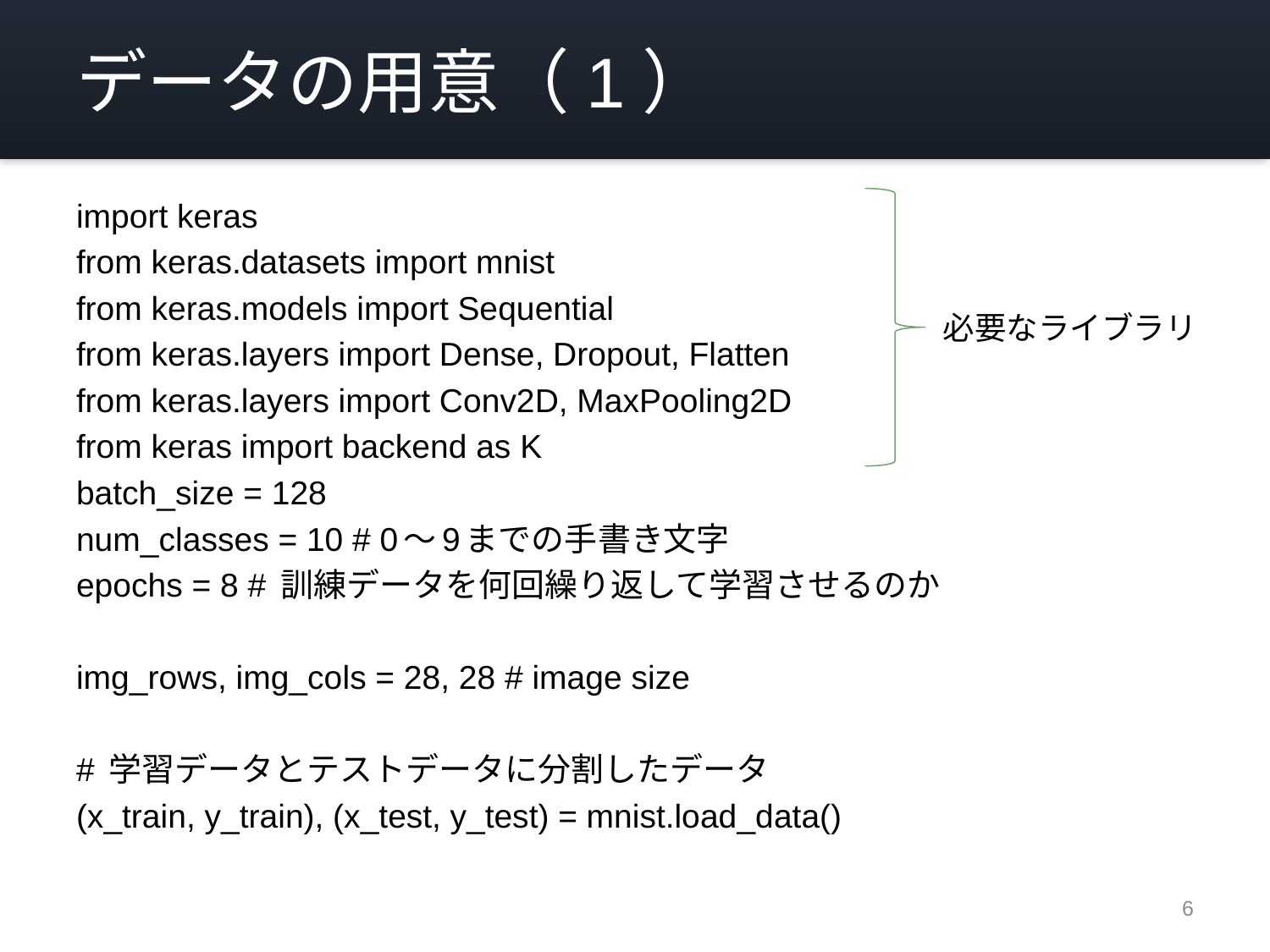

# データの用意（1）
import keras
from keras.datasets import mnist
from keras.models import Sequential
from keras.layers import Dense, Dropout, Flatten
from keras.layers import Conv2D, MaxPooling2D
from keras import backend as K
batch_size = 128
num_classes = 10 # 0～9までの手書き文字
epochs = 8 # 訓練データを何回繰り返して学習させるのか

img_rows, img_cols = 28, 28 # image size

# 学習データとテストデータに分割したデータ
(x_train, y_train), (x_test, y_test) = mnist.load_data()

必要なライブラリ
6